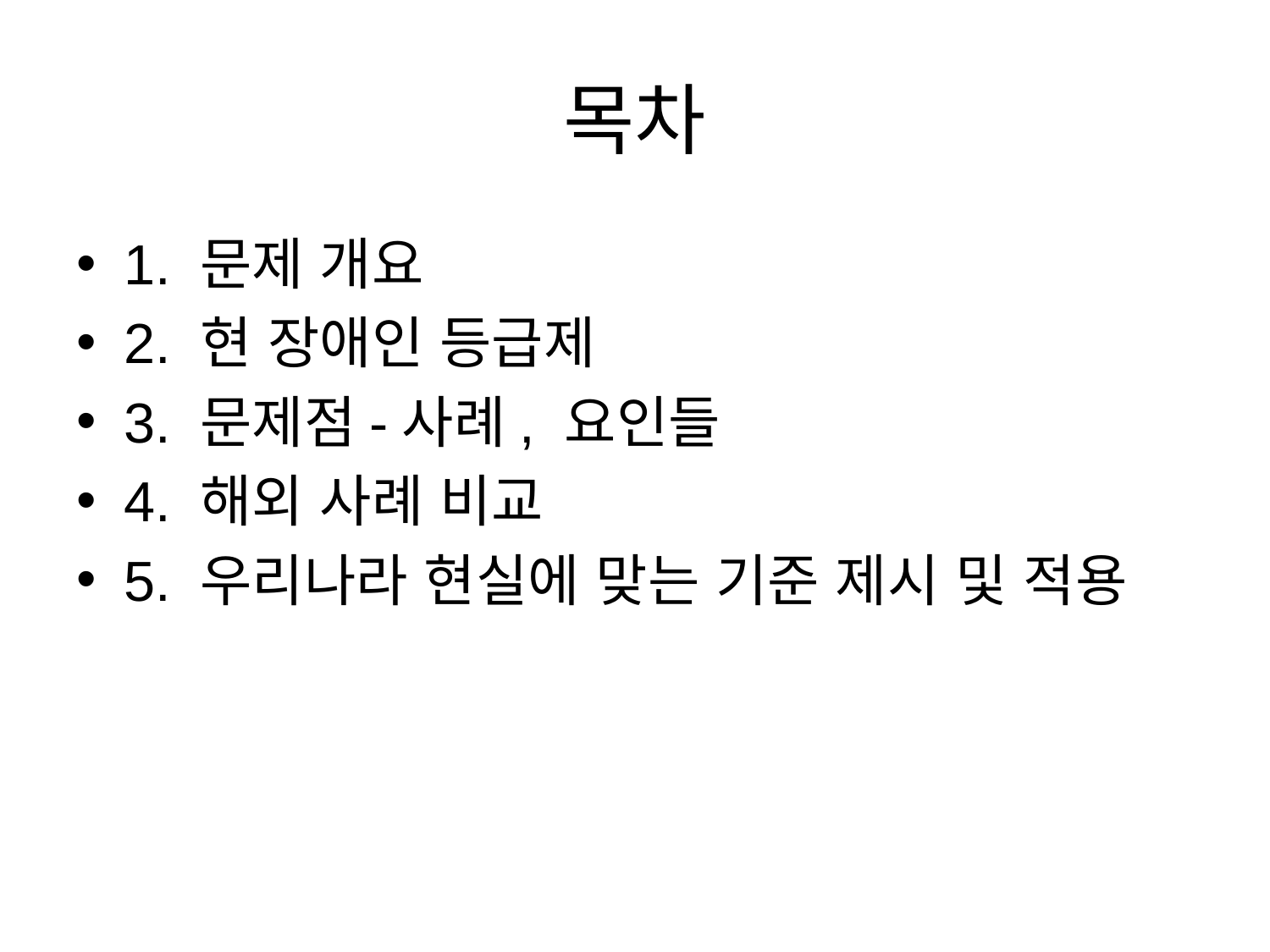

# 목차
1. 문제 개요
2. 현 장애인 등급제
3. 문제점-사례, 요인들
4. 해외 사례 비교
5. 우리나라 현실에 맞는 기준 제시 및 적용